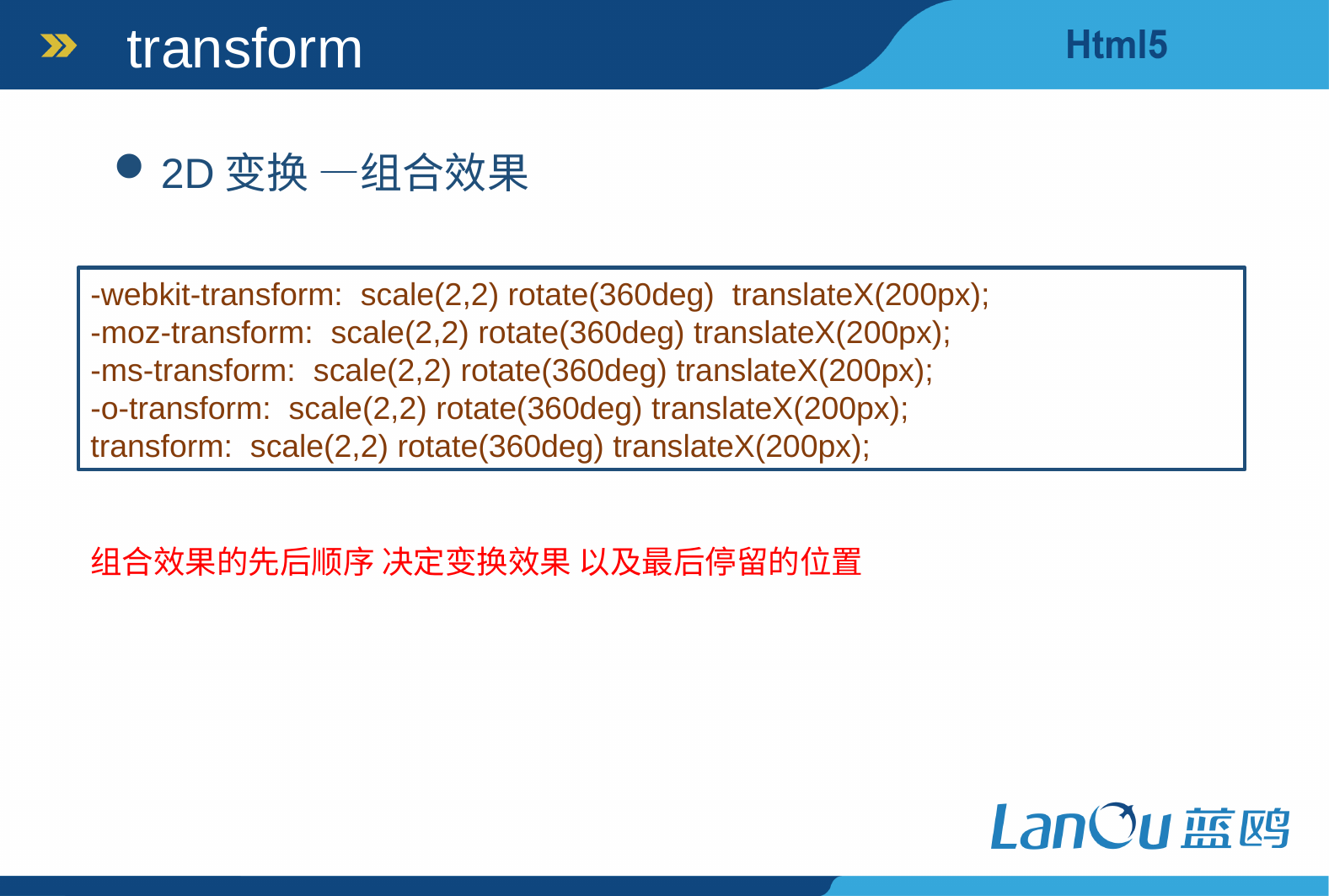

transform
2D变换 —组合效果

-webkit-transform:  scale(2,2) rotate(360deg)  translateX(200px);
-moz-transform:  scale(2,2) rotate(360deg) translateX(200px);
-ms-transform:  scale(2,2) rotate(360deg) translateX(200px);
-o-transform:  scale(2,2) rotate(360deg) translateX(200px);
transform:  scale(2,2) rotate(360deg) translateX(200px);
组合效果的先后顺序 决定变换效果 以及最后停留的位置